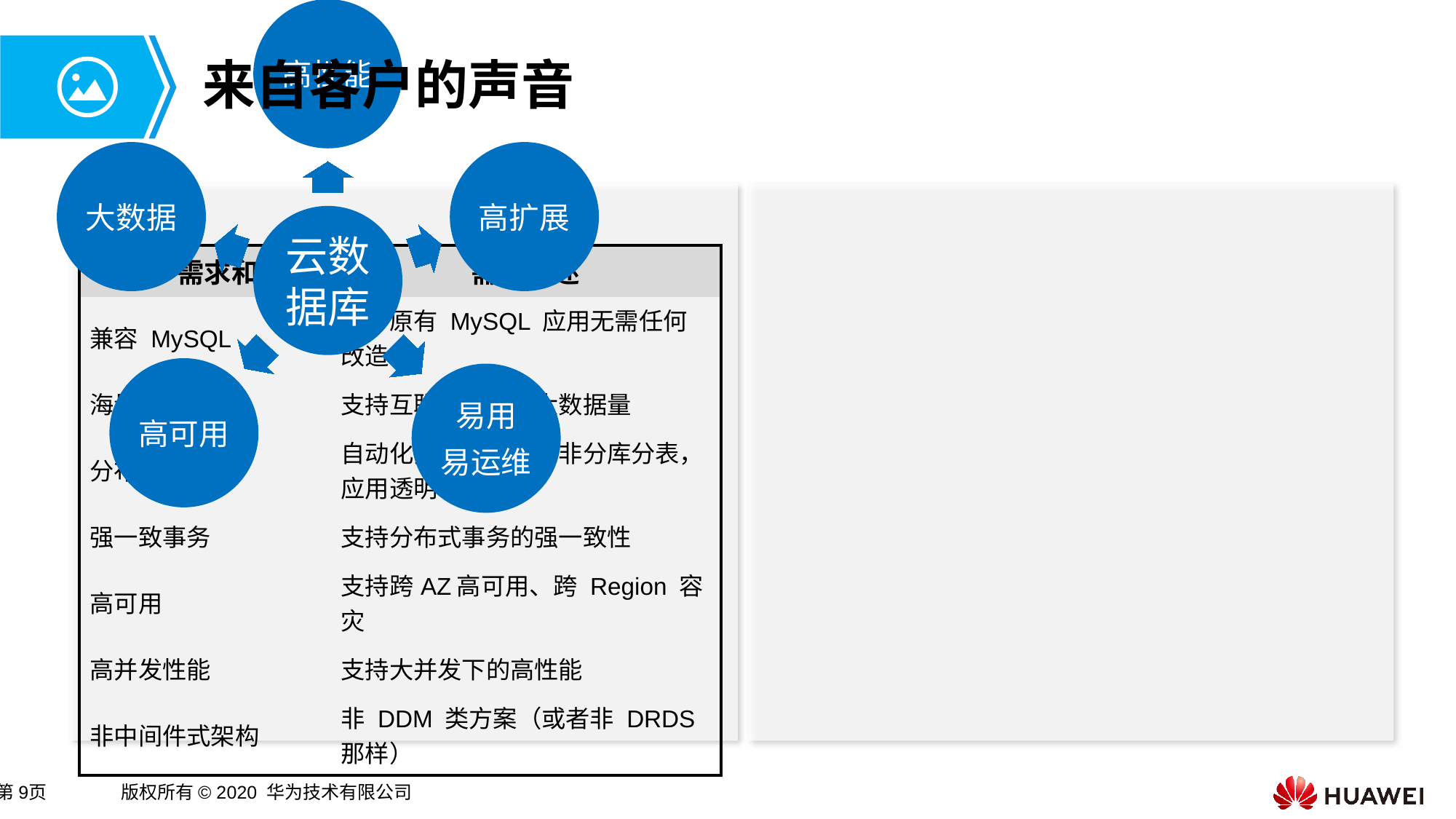

# 来自客户的声音

云数据库

高性能

高扩展

易用
易运维

高可用

大数据
| TopN 需求和痛点 | 需求描述 |
| --- | --- |
| 兼容 MySQL | 对于原有 MySQL 应用无需任何改造 |
| 海量数据存储 | 支持互联网业务的大数据量 |
| 分布式高扩展 | 自动化分库分表或者非分库分表，应用透明 |
| 强一致事务 | 支持分布式事务的强一致性 |
| 高可用 | 支持跨AZ高可用、跨 Region 容灾 |
| 高并发性能 | 支持大并发下的高性能 |
| 非中间件式架构 | 非 DDM 类方案（或者非 DRDS 那样） |